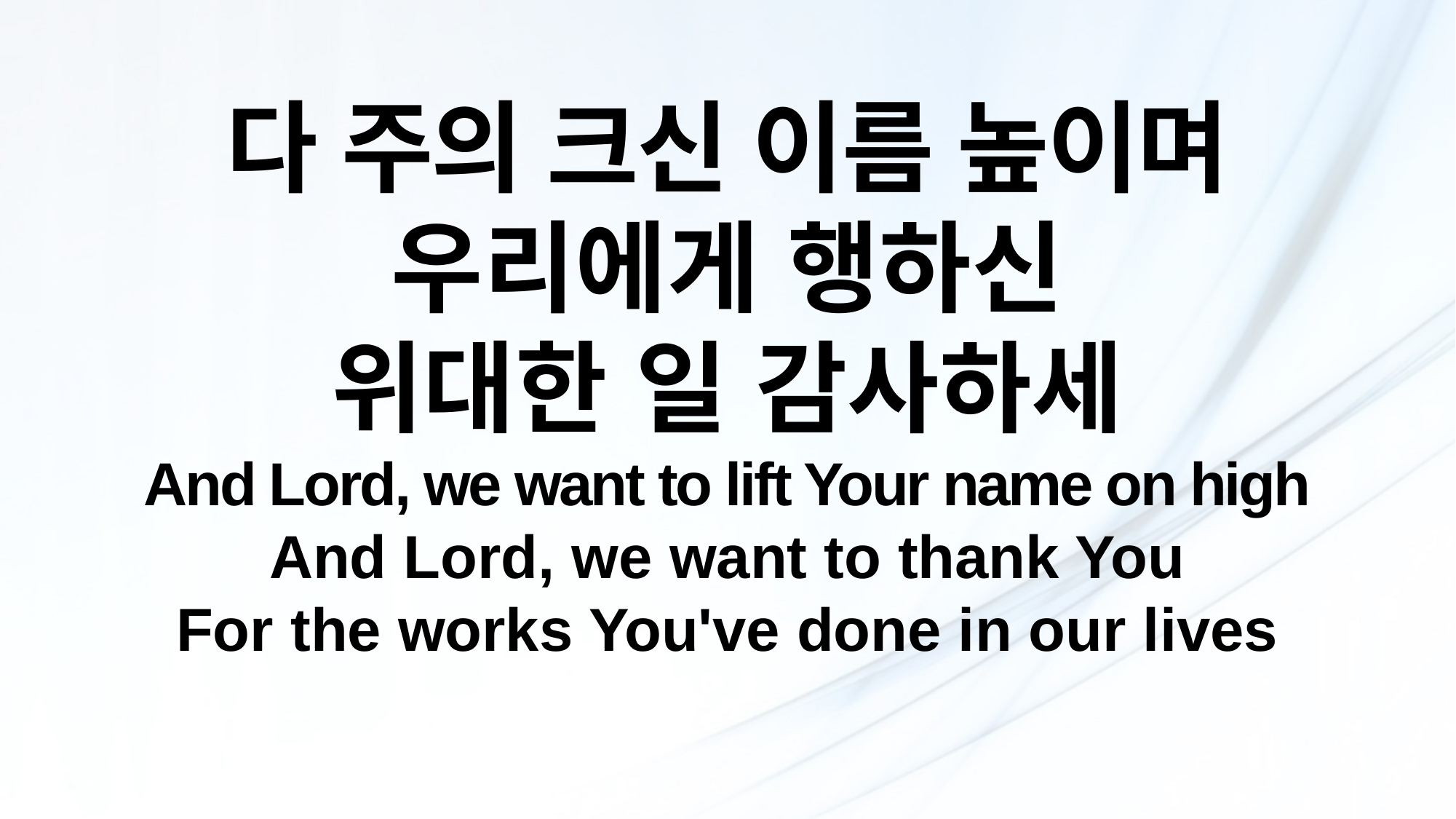

다 주의 크신 이름 높이며
우리에게 행하신
위대한 일 감사하세
And Lord, we want to lift Your name on high
And Lord, we want to thank You
For the works You've done in our lives